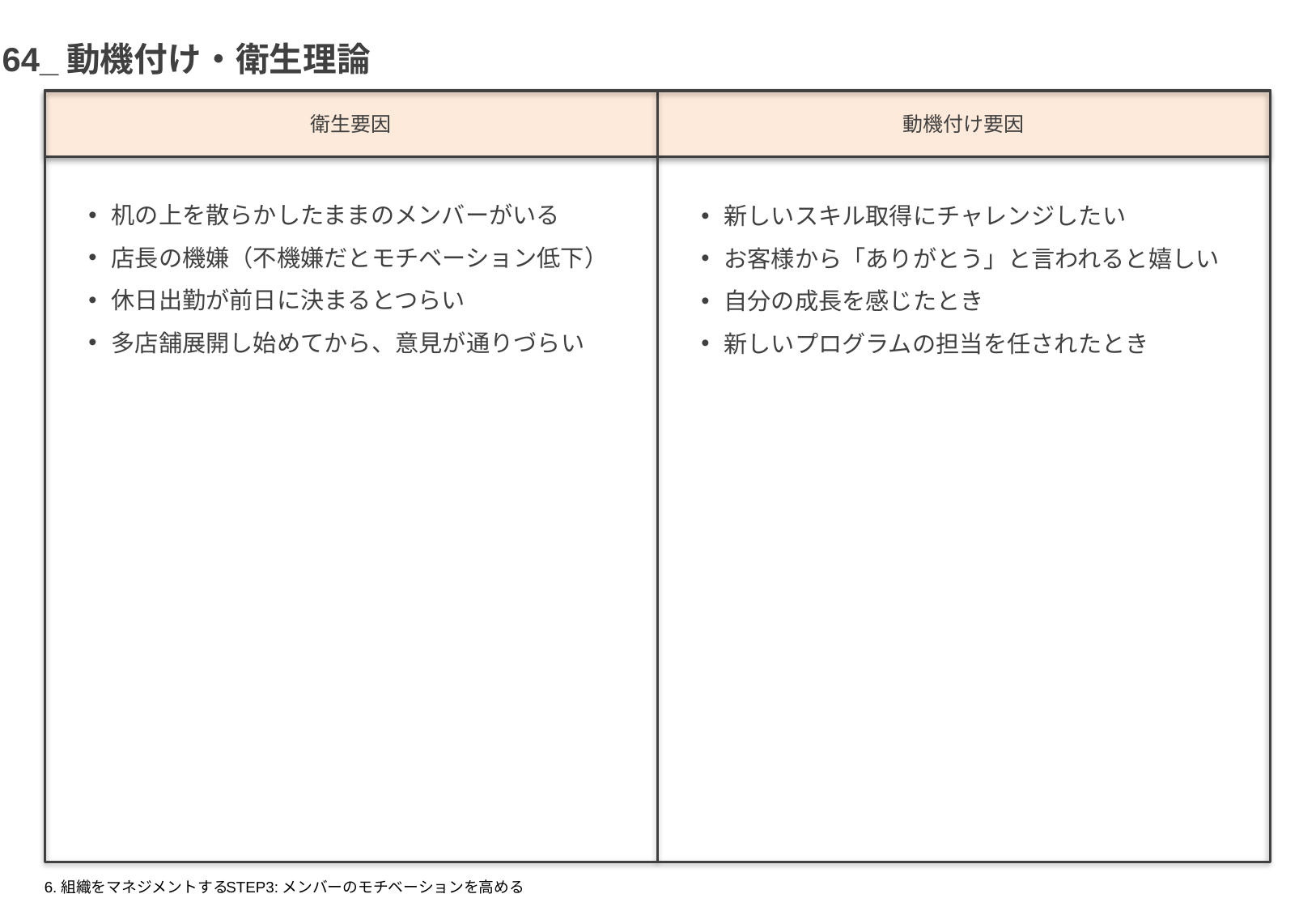

64_動機付け・衛生理論

衛生要因
動機付け要因
机の上を散らかしたままのメンバーがいる
店長の機嫌（不機嫌だとモチベーション低下）
休日出勤が前日に決まるとつらい
多店舗展開し始めてから、意見が通りづらい
新しいスキル取得にチャレンジしたい
お客様から「ありがとう」と言われると嬉しい
自分の成長を感じたとき
新しいプログラムの担当を任されたとき
6.組織をマネジメントする
STEP3:メンバーのモチベーションを高める